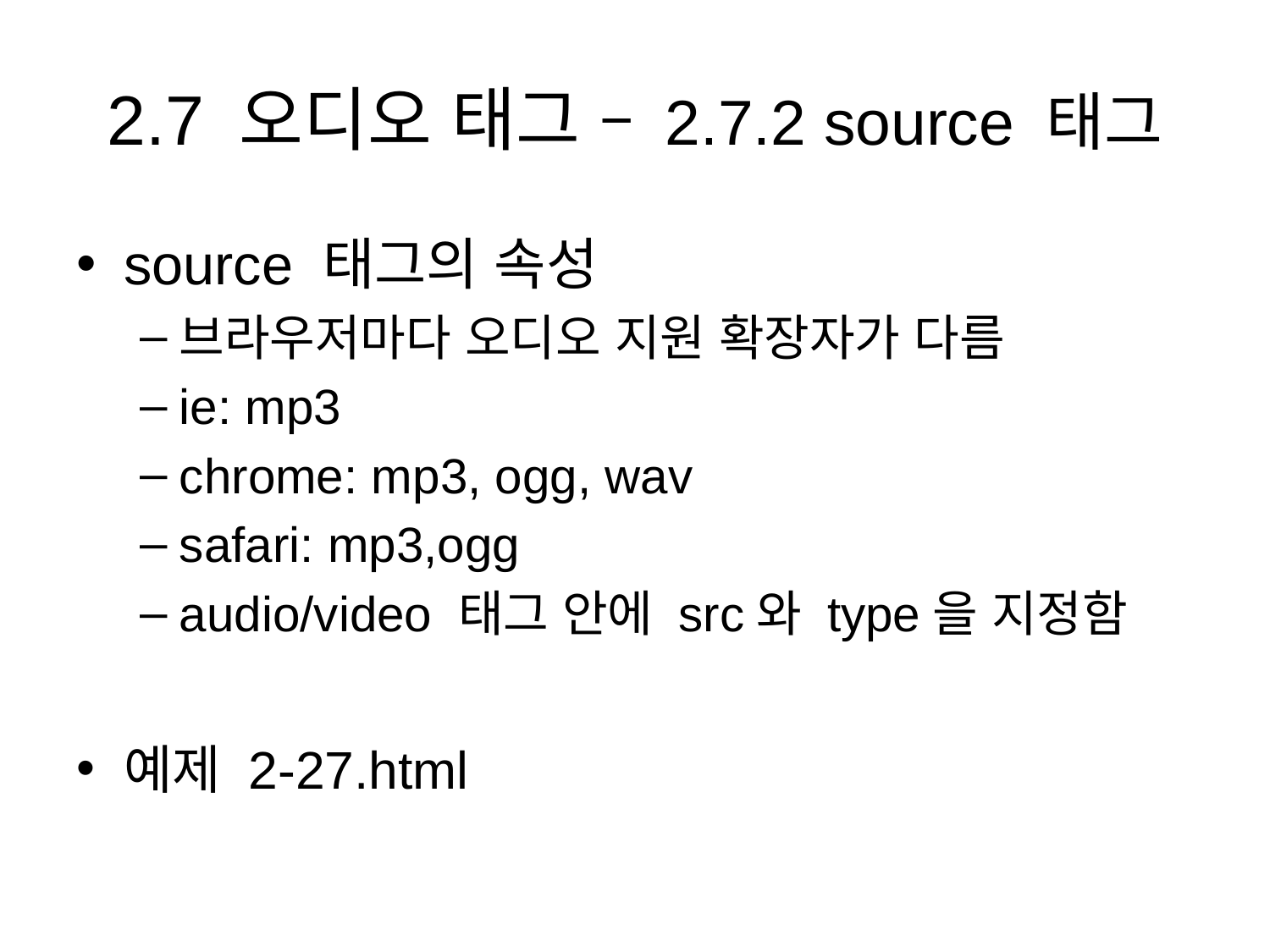

# 2.7 오디오 태그 – 2.7.2 source 태그
source 태그의 속성
브라우저마다 오디오 지원 확장자가 다름
ie: mp3
chrome: mp3, ogg, wav
safari: mp3,ogg
audio/video 태그 안에 src와 type을 지정함

예제 2-27.html